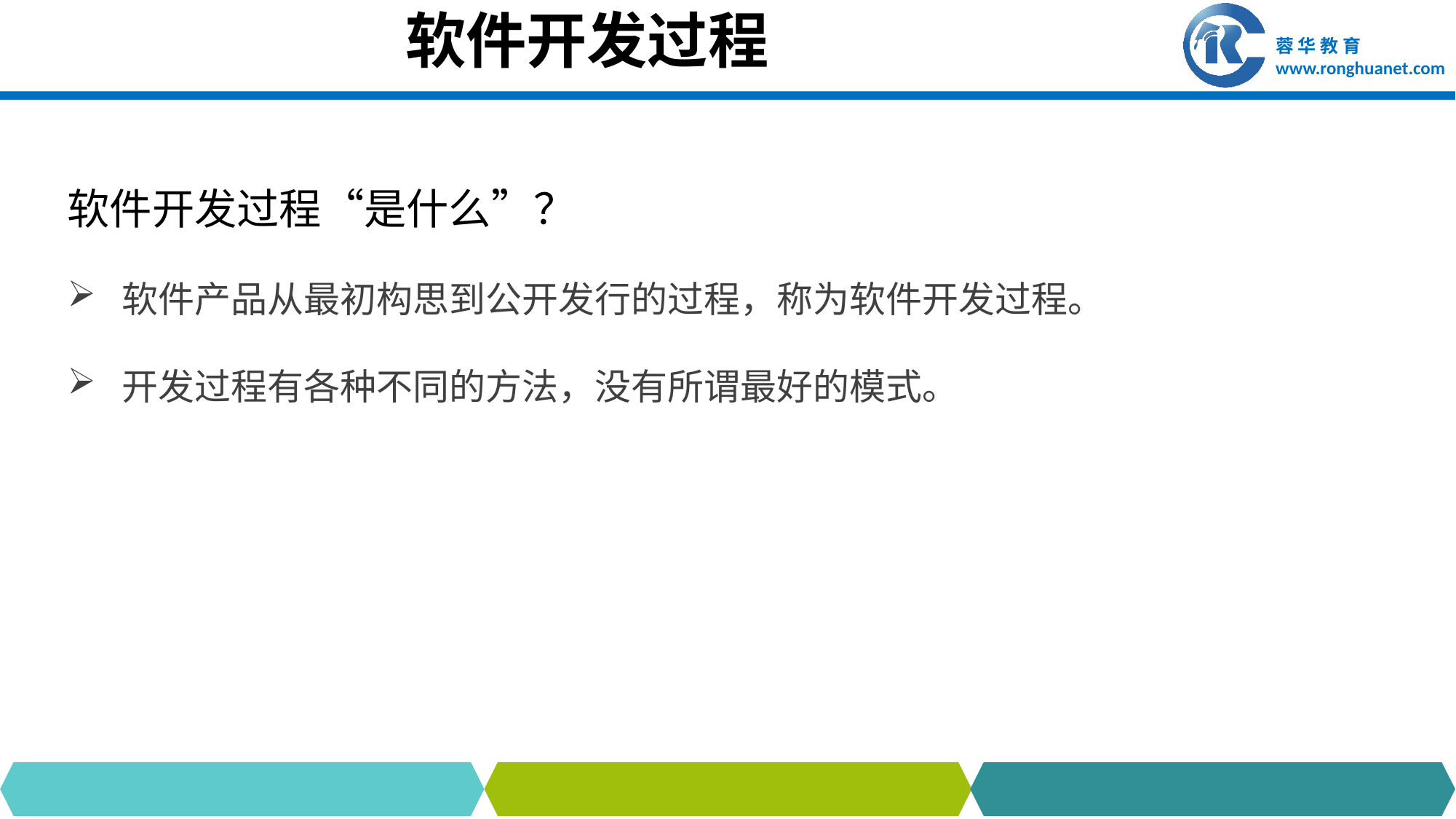

# 软件开发过程
软件开发过程“是什么”？
软件产品从最初构思到公开发行的过程，称为软件开发过程。
开发过程有各种不同的方法，没有所谓最好的模式。